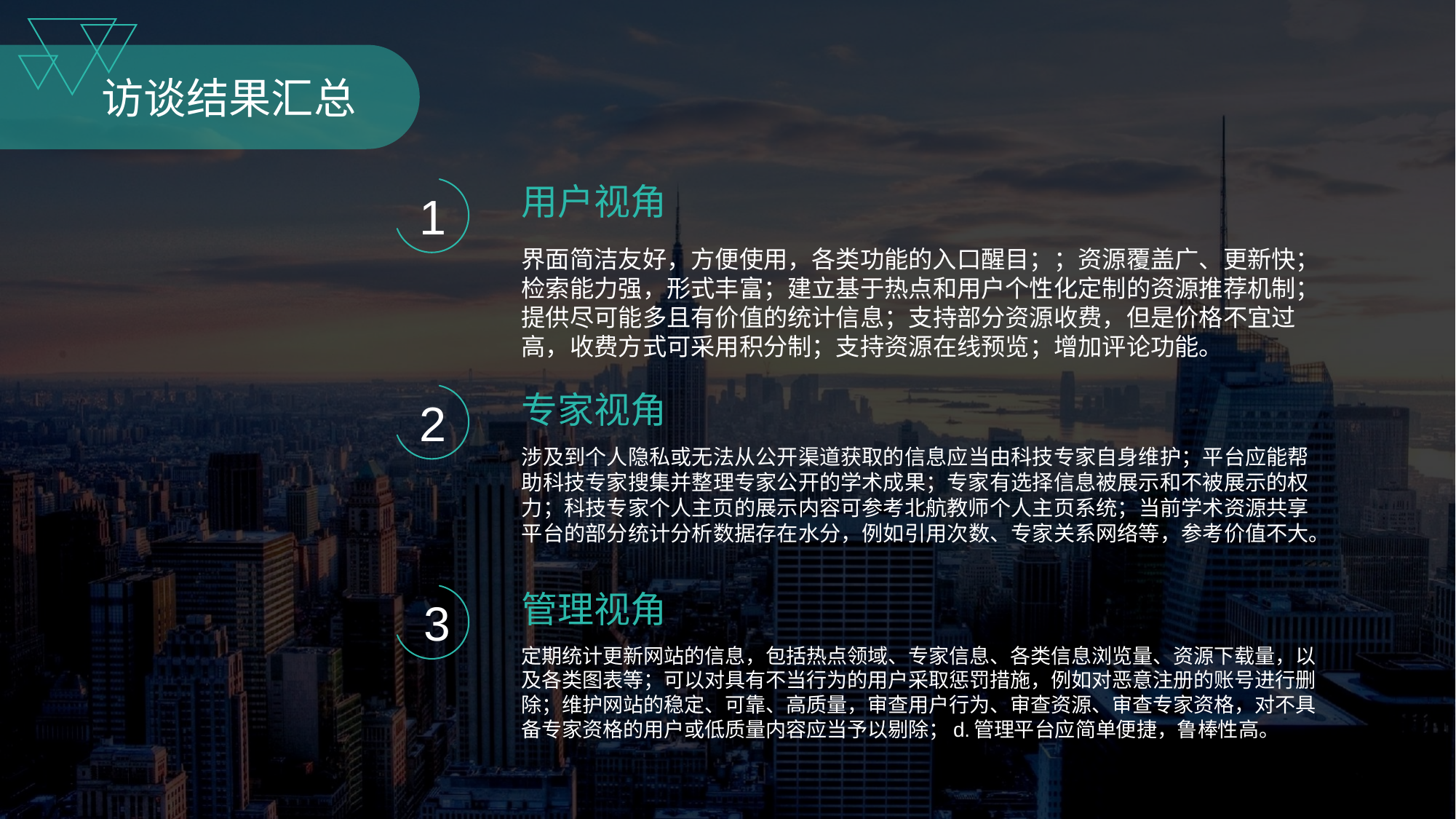

访谈结果汇总
用户视角

1
界面简洁友好，方便使用，各类功能的入口醒目；；资源覆盖广、更新快；检索能力强，形式丰富；建立基于热点和用户个性化定制的资源推荐机制；提供尽可能多且有价值的统计信息；支持部分资源收费，但是价格不宜过高，收费方式可采用积分制；支持资源在线预览；增加评论功能。
专家视角

2
涉及到个人隐私或无法从公开渠道获取的信息应当由科技专家自身维护；平台应能帮助科技专家搜集并整理专家公开的学术成果；专家有选择信息被展示和不被展示的权力；科技专家个人主页的展示内容可参考北航教师个人主页系统；当前学术资源共享平台的部分统计分析数据存在水分，例如引用次数、专家关系网络等，参考价值不大。
管理视角

3
定期统计更新网站的信息，包括热点领域、专家信息、各类信息浏览量、资源下载量，以及各类图表等；可以对具有不当行为的用户采取惩罚措施，例如对恶意注册的账号进行删除；维护网站的稳定、可靠、高质量，审查用户行为、审查资源、审查专家资格，对不具备专家资格的用户或低质量内容应当予以剔除；d.管理平台应简单便捷，鲁棒性高。